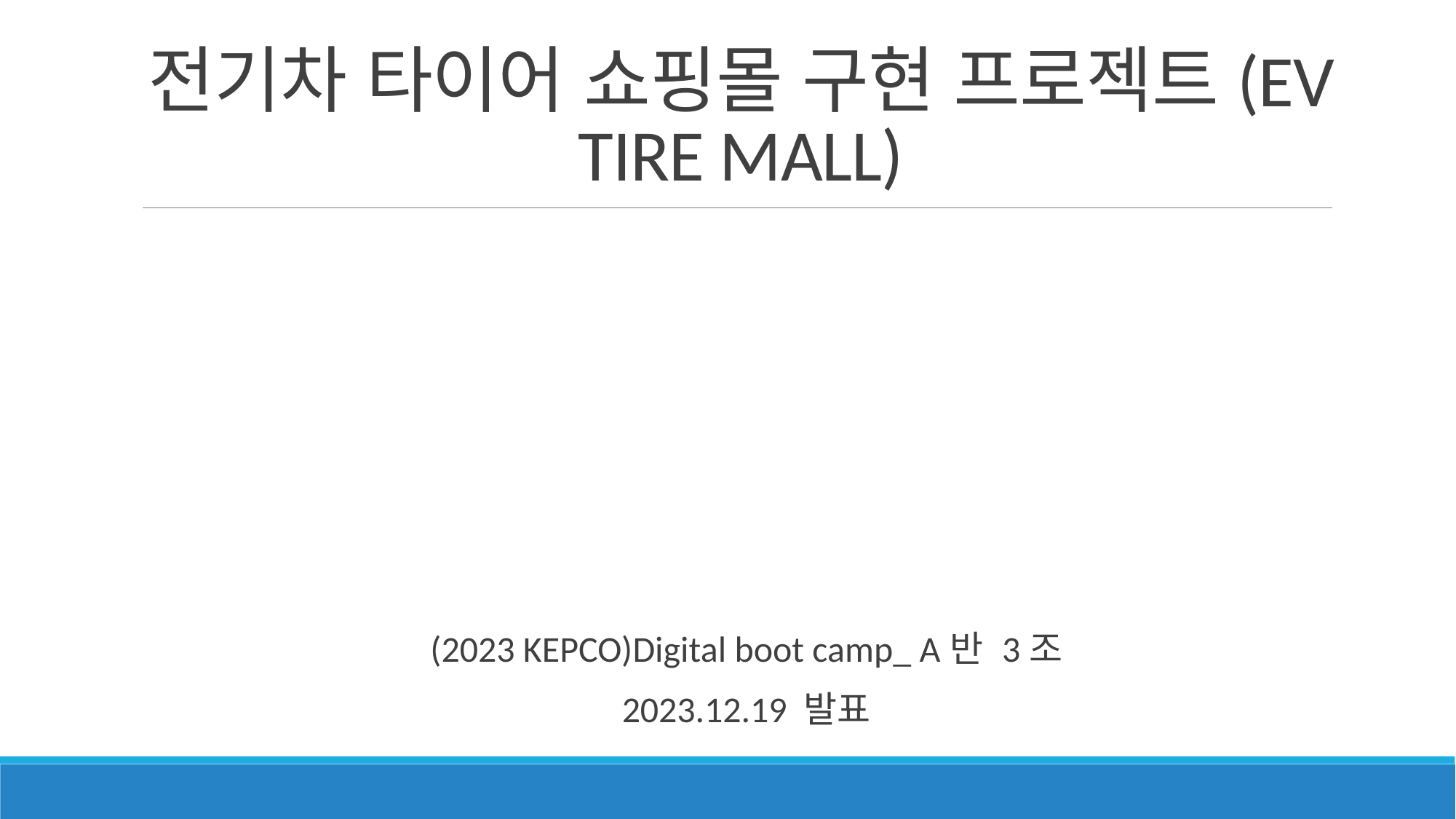

전기차 타이어 쇼핑몰 구현 프로젝트(EV TIRE MALL)
(2023 KEPCO)Digital boot camp_ A반 3조
2023.12.19 발표